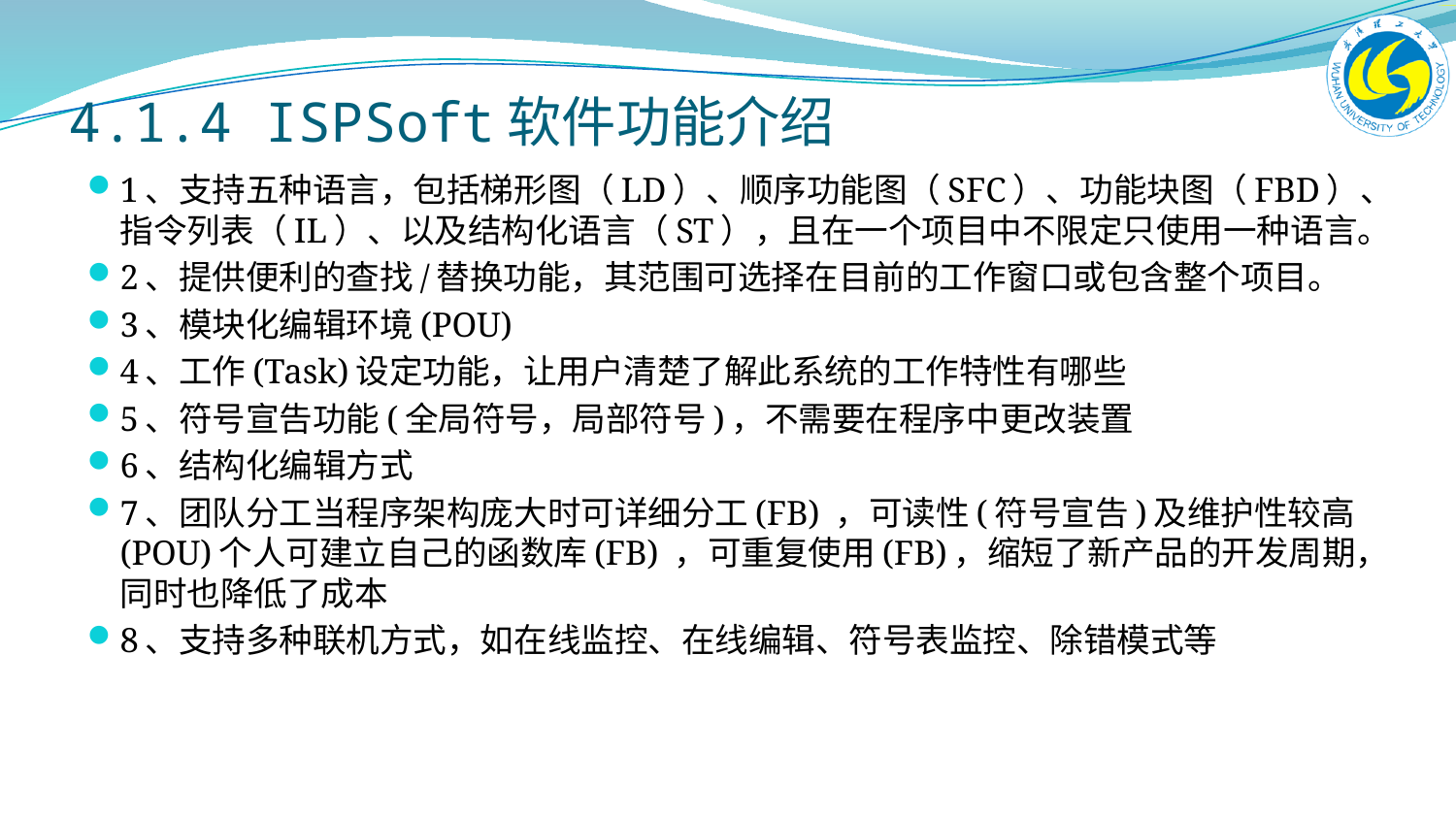

# 4.1.4 ISPSoft软件功能介绍
1、支持五种语言，包括梯形图（LD）、顺序功能图（SFC）、功能块图（FBD）、指令列表（IL）、以及结构化语言（ST），且在一个项目中不限定只使用一种语言。
2、提供便利的查找/替换功能，其范围可选择在目前的工作窗口或包含整个项目。
3、模块化编辑环境(POU)
4、工作(Task)设定功能，让用户清楚了解此系统的工作特性有哪些
5、符号宣告功能(全局符号，局部符号)，不需要在程序中更改装置
6、结构化编辑方式
7、团队分工当程序架构庞大时可详细分工(FB) ，可读性(符号宣告)及维护性较高(POU)个人可建立自己的函数库(FB) ，可重复使用(FB)，缩短了新产品的开发周期，同时也降低了成本
8、支持多种联机方式，如在线监控、在线编辑、符号表监控、除错模式等